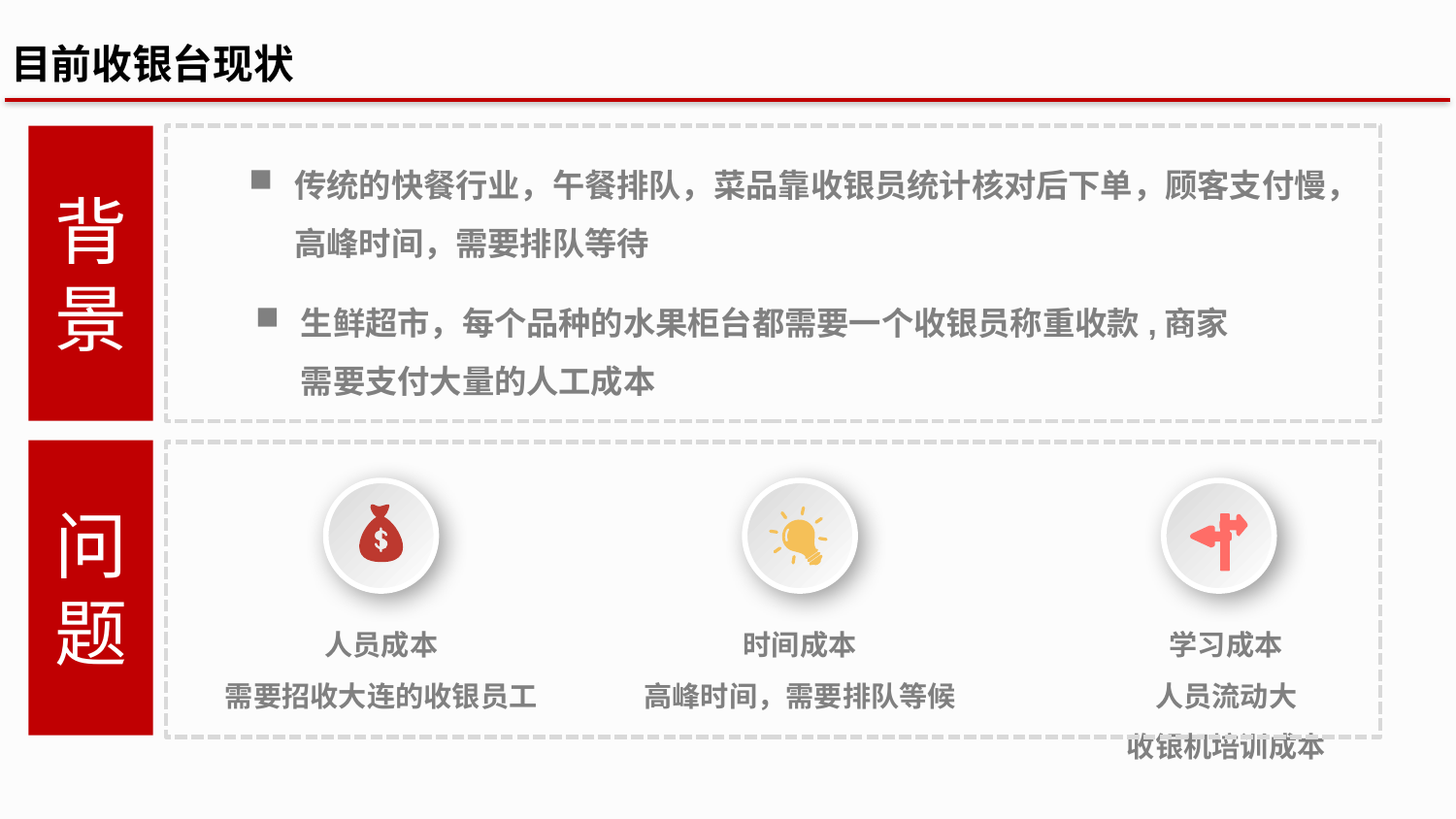

目前收银台现状
背
景

传统的快餐行业，午餐排队，菜品靠收银员统计核对后下单，顾客支付慢，高峰时间，需要排队等待
生鲜超市，每个品种的水果柜台都需要一个收银员称重收款,商家需要支付大量的人工成本
问题

人员成本
需要招收大连的收银员工
时间成本
高峰时间，需要排队等候
学习成本
人员流动大
收银机培训成本